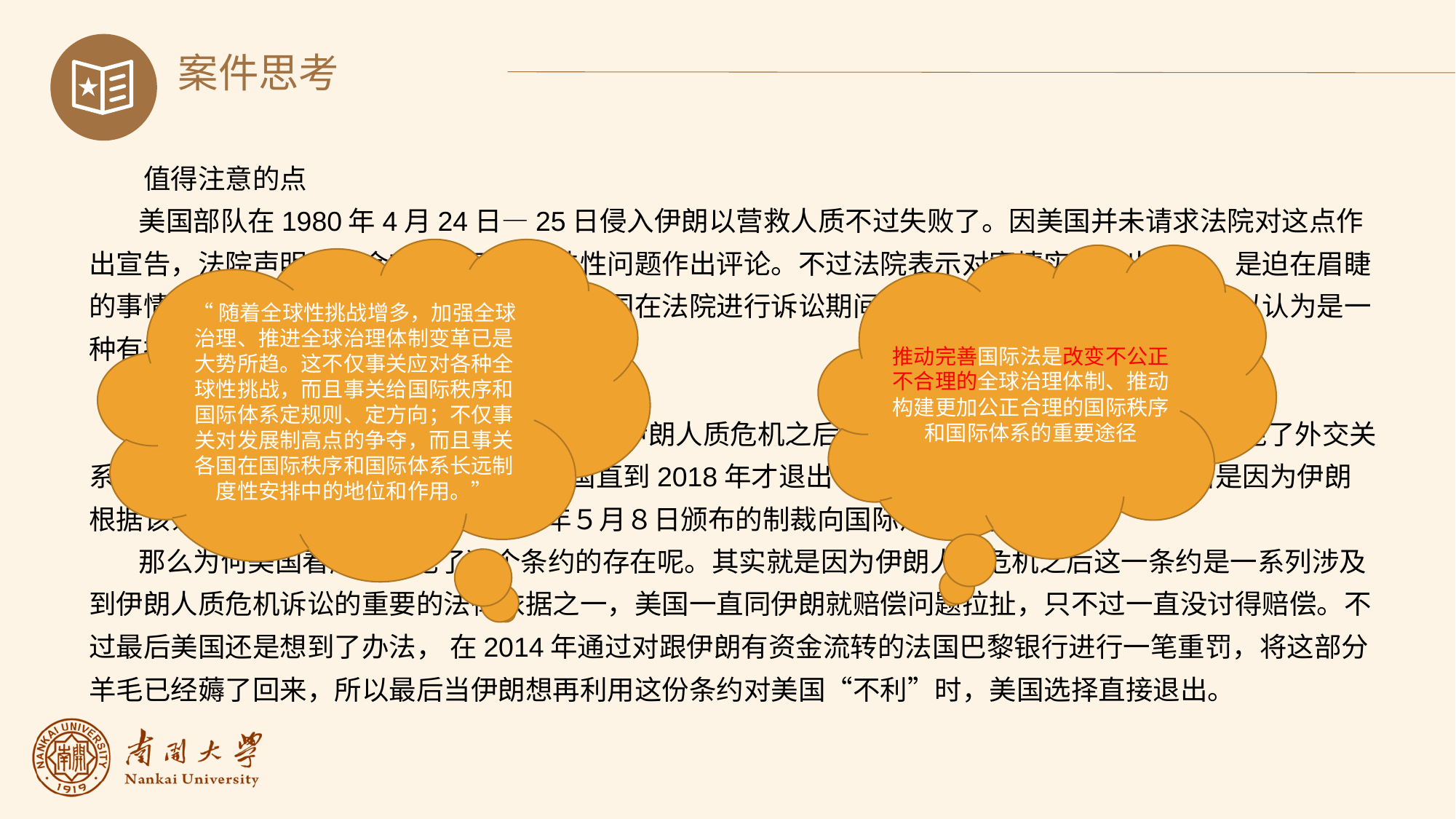

案件思考

　　值得注意的点
       美国部队在1980年4月24日—25日侵入伊朗以营救人质不过失败了。因美国并未请求法院对这点作出宣告，法院声明它不会对该行动的合法性问题作出评论。不过法院表示对案情实质作出判决，是迫在眉睫的事情，但庭审却因美国的请求而推迟，美国在法院进行诉讼期间的这种行为“在国际关系上可以认为是一种有损于尊重司法程序的行为”

       此外1979年伊朗伊斯兰革命，随即爆发伊朗人质危机之后，美国和伊朗随后在1980年便断绝了外交关系，而且敌对了超过40年时间。但是美国直到2018年才退出《美伊友好条约》，退出的缘由是因为伊朗根据该条约针对特朗普政府政府2018年５月８日颁布的制裁向国际法院寻求裁决。
       那么为何美国看起来忘记了这个条约的存在呢。其实就是因为伊朗人质危机之后这一条约是一系列涉及到伊朗人质危机诉讼的重要的法律依据之一，美国一直同伊朗就赔偿问题拉扯，只不过一直没讨得赔偿。不过最后美国还是想到了办法， 在2014年通过对跟伊朗有资金流转的法国巴黎银行进行一笔重罚，将这部分羊毛已经薅了回来，所以最后当伊朗想再利用这份条约对美国“不利”时，美国选择直接退出。

“随着全球性挑战增多，加强全球治理、推进全球治理体制变革已是大势所趋。这不仅事关应对各种全球性挑战，而且事关给国际秩序和国际体系定规则、定方向；不仅事关对发展制高点的争夺，而且事关各国在国际秩序和国际体系长远制度性安排中的地位和作用。”
推动完善国际法是改变不公正不合理的全球治理体制、推动构建更加公正合理的国际秩序和国际体系的重要途径